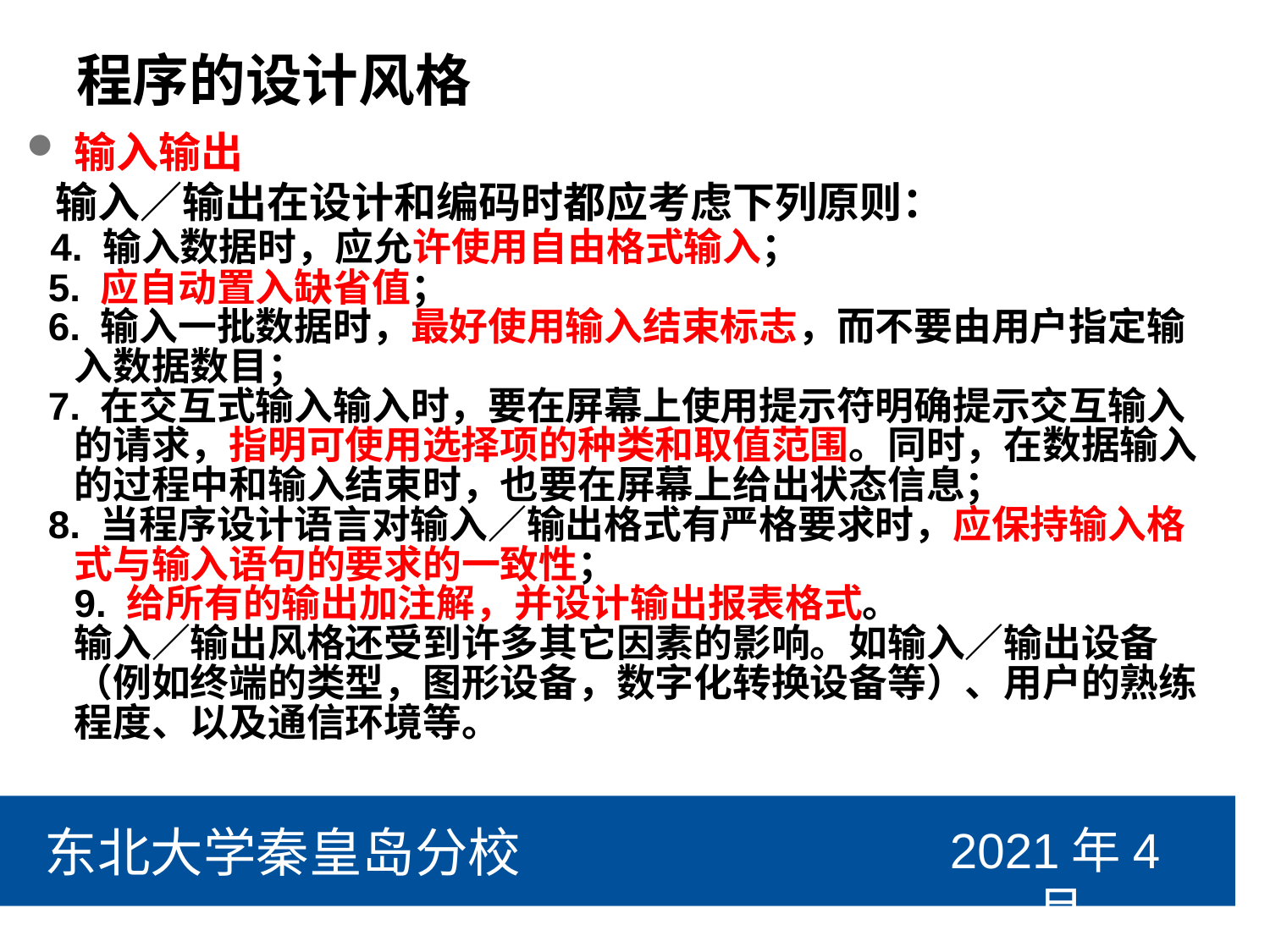

# 程序的设计风格
输入输出
  输入／输出在设计和编码时都应考虑下列原则：
  4. 输入数据时，应允许使用自由格式输入；
  5. 应自动置入缺省值；
  6. 输入一批数据时，最好使用输入结束标志，而不要由用户指定输入数据数目；
  7. 在交互式输入输入时，要在屏幕上使用提示符明确提示交互输入的请求，指明可使用选择项的种类和取值范围。同时，在数据输入的过程中和输入结束时，也要在屏幕上给出状态信息；
  8. 当程序设计语言对输入／输出格式有严格要求时，应保持输入格式与输入语句的要求的一致性；
9. 给所有的输出加注解，并设计输出报表格式。
输入／输出风格还受到许多其它因素的影响。如输入／输出设备（例如终端的类型，图形设备，数字化转换设备等）、用户的熟练程度、以及通信环境等。